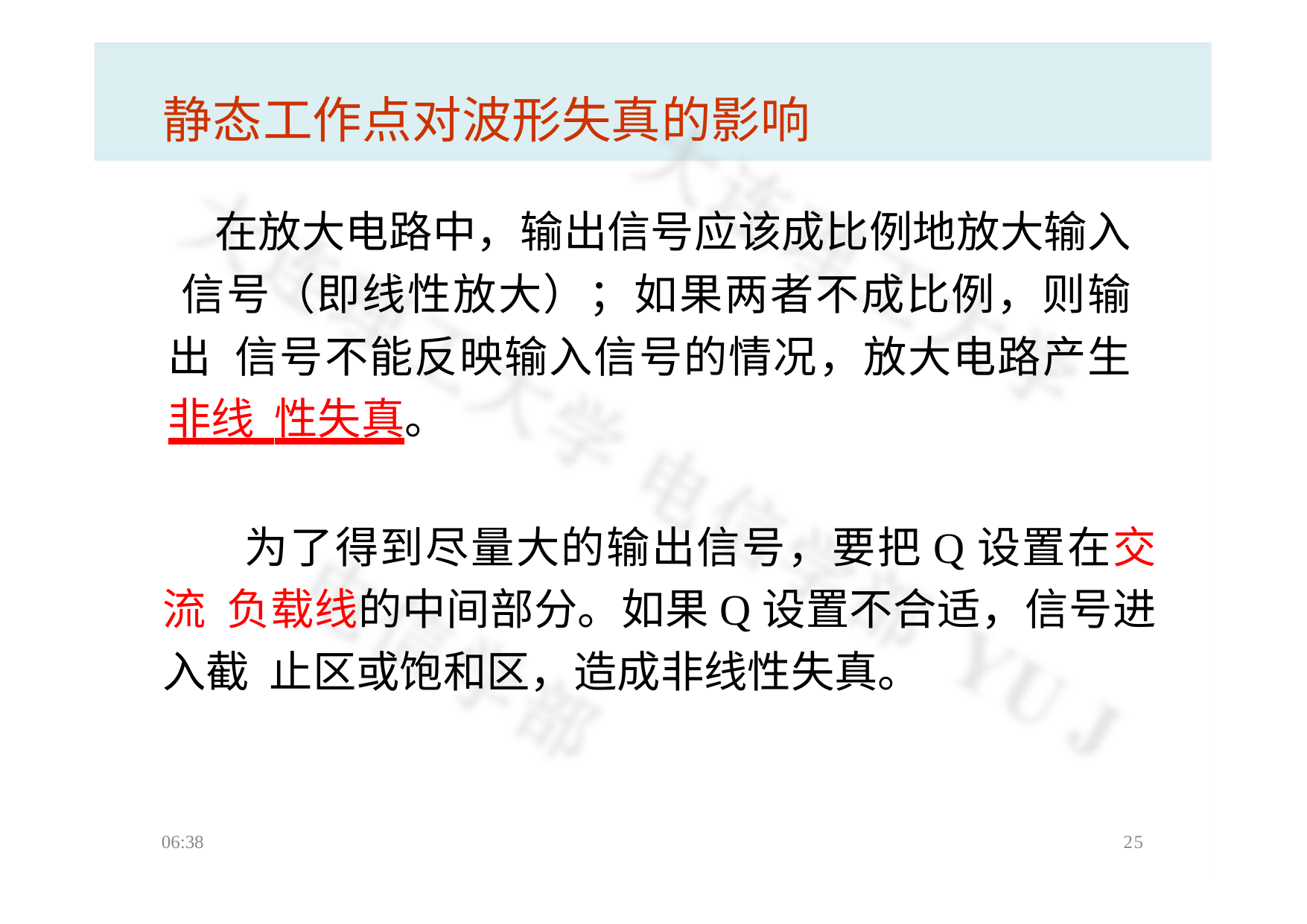

# 静态工作点对波形失真的影响
在放大电路中，输出信号应该成比例地放大输入  信号（即线性放大）；如果两者不成比例，则输出  信号不能反映输入信号的情况，放大电路产生非线  性失真。

为了得到尽量大的输出信号，要把Q设置在交流  负载线的中间部分。如果Q设置不合适，信号进入截  止区或饱和区，造成非线性失真。
06:38
25